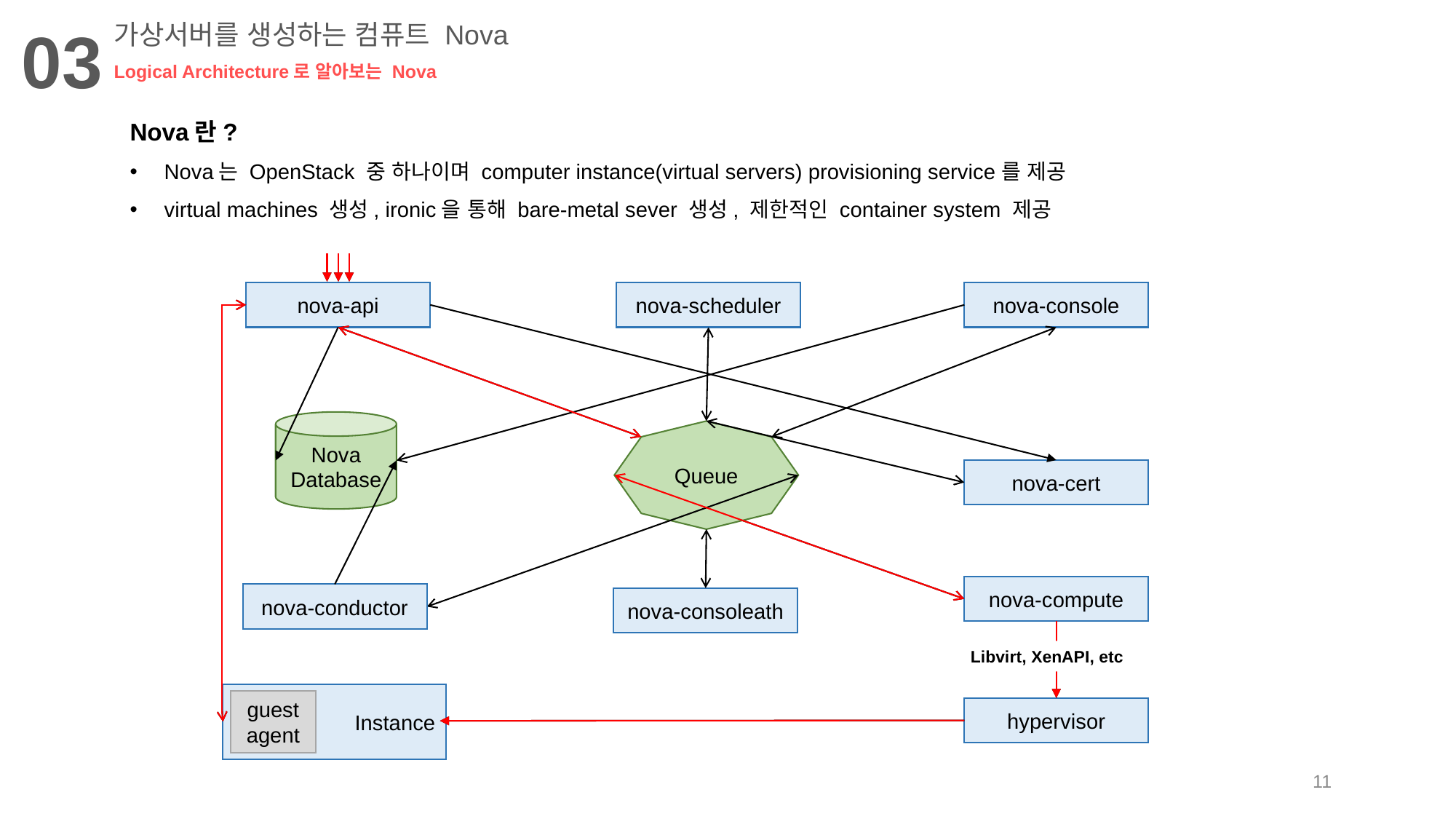

03
가상서버를 생성하는 컴퓨트 Nova
Logical Architecture로 알아보는 Nova
Nova란?
Nova는 OpenStack 중 하나이며 computer instance(virtual servers) provisioning service를 제공
virtual machines 생성, ironic을 통해 bare-metal sever 생성, 제한적인 container system 제공
nova-api
nova-scheduler
nova-console
Nova
Database
Queue
nova-cert
nova-compute
nova-conductor
nova-consoleath
Libvirt, XenAPI, etc
Instance
guest
agent
hypervisor
11